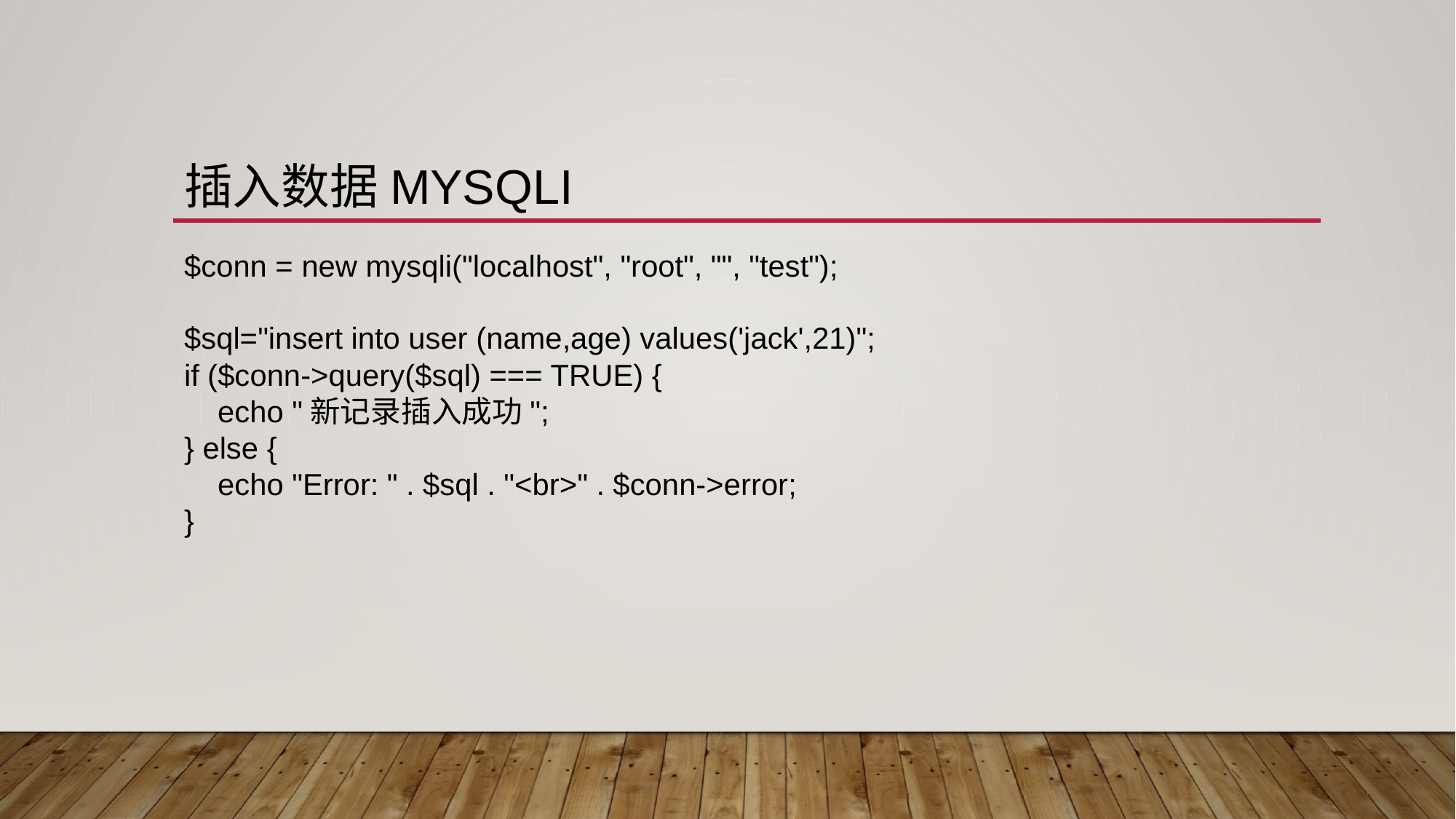

# 插入数据mysqli
$conn = new mysqli("localhost", "root", "", "test");

$sql="insert into user (name,age) values('jack',21)";
if ($conn->query($sql) === TRUE) {
    echo "新记录插入成功";
} else {
    echo "Error: " . $sql . "<br>" . $conn->error;
}